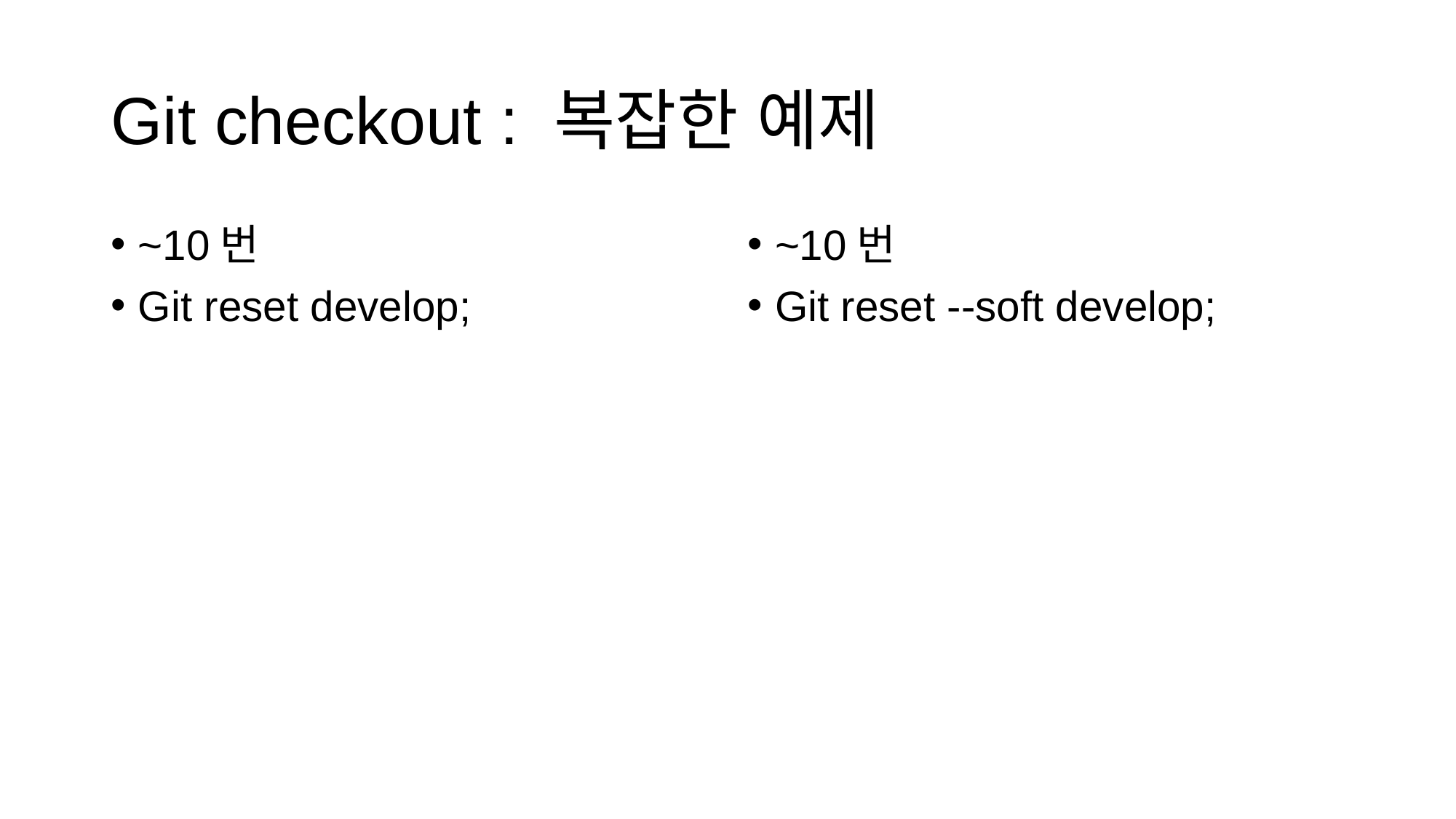

# Git checkout : 복잡한 예제
~10번
Git reset develop;
~10번
Git reset --soft develop;